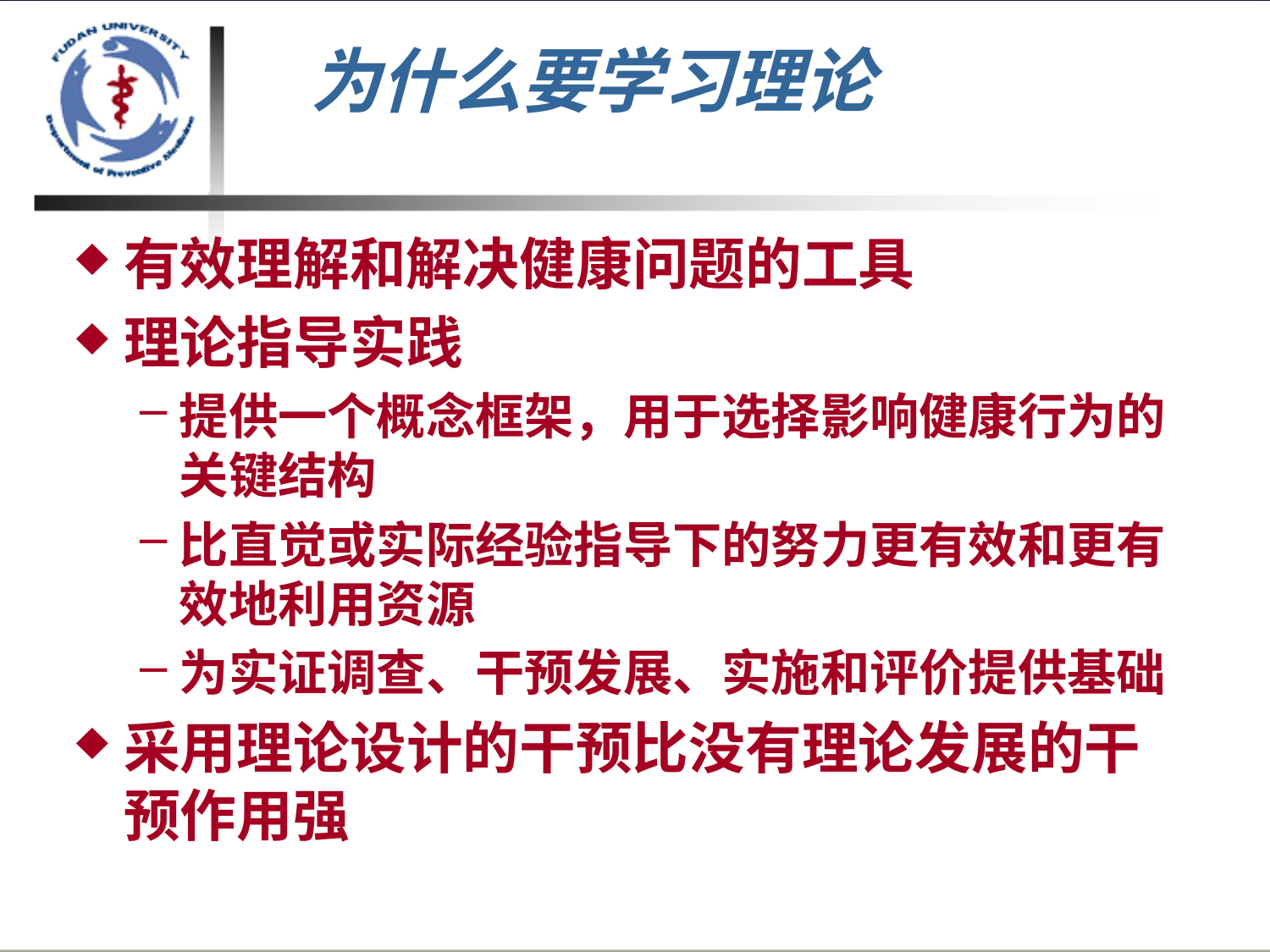

# 为什么要学习理论
有效理解和解决健康问题的工具
理论指导实践
提供一个概念框架，用于选择影响健康行为的关键结构
比直觉或实际经验指导下的努力更有效和更有效地利用资源
为实证调查、干预发展、实施和评价提供基础
采用理论设计的干预比没有理论发展的干预作用强